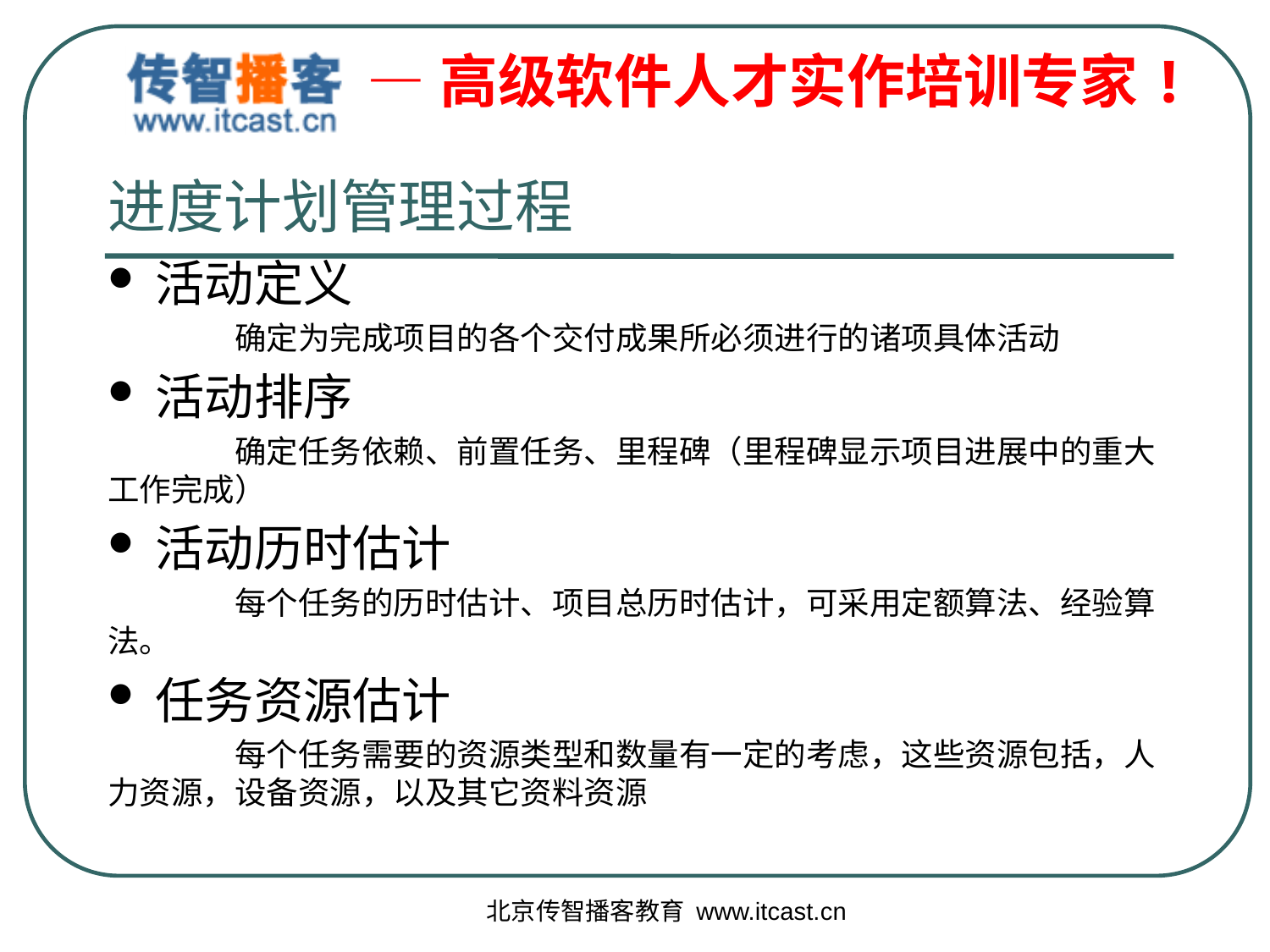

# 进度计划管理过程
活动定义
	确定为完成项目的各个交付成果所必须进行的诸项具体活动
活动排序
	确定任务依赖、前置任务、里程碑（里程碑显示项目进展中的重大工作完成）
活动历时估计
	每个任务的历时估计、项目总历时估计，可采用定额算法、经验算法。
任务资源估计
	每个任务需要的资源类型和数量有一定的考虑，这些资源包括，人力资源，设备资源，以及其它资料资源

北京传智播客教育 www.itcast.cn